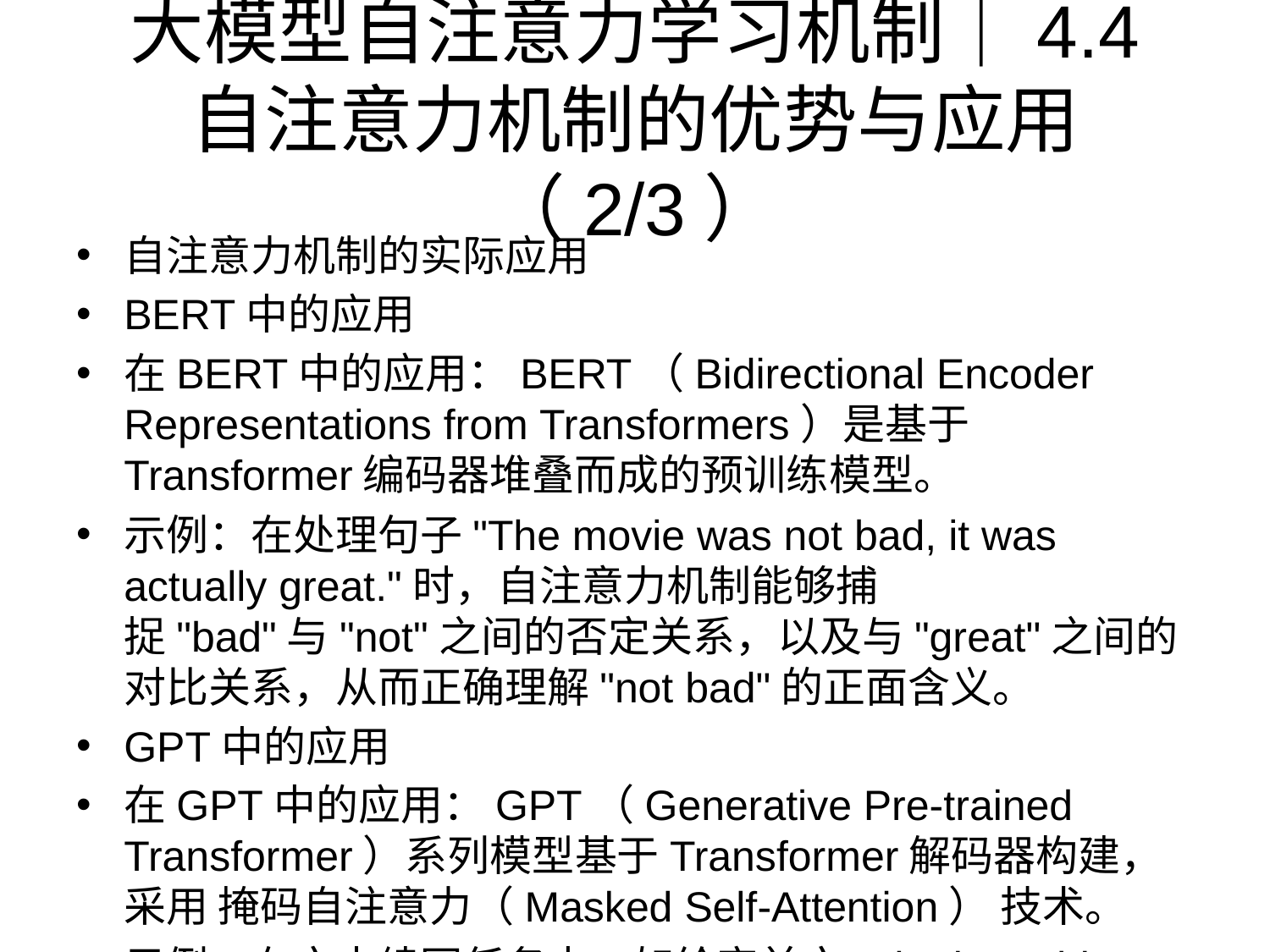

# 大模型自注意力学习机制｜4.4 自注意力机制的优势与应用（2/3）
自注意力机制的实际应用
BERT中的应用
在BERT中的应用：BERT（Bidirectional Encoder Representations from Transformers）是基于Transformer编码器堆叠而成的预训练模型。
示例：在处理句子"The movie was not bad, it was actually great."时，自注意力机制能够捕捉"bad"与"not"之间的否定关系，以及与"great"之间的对比关系，从而正确理解"not bad"的正面含义。
GPT中的应用
在GPT中的应用：GPT（Generative Pre-trained Transformer）系列模型基于Transformer解码器构建，采用 掩码自注意力（Masked Self-Attention） 技术。
示例：在文本续写任务中，如给定前文"The best thing about AI is its"，模型能够基于历史信息生成"ability"或"potential"等合理词汇。
计算机视觉中的应用